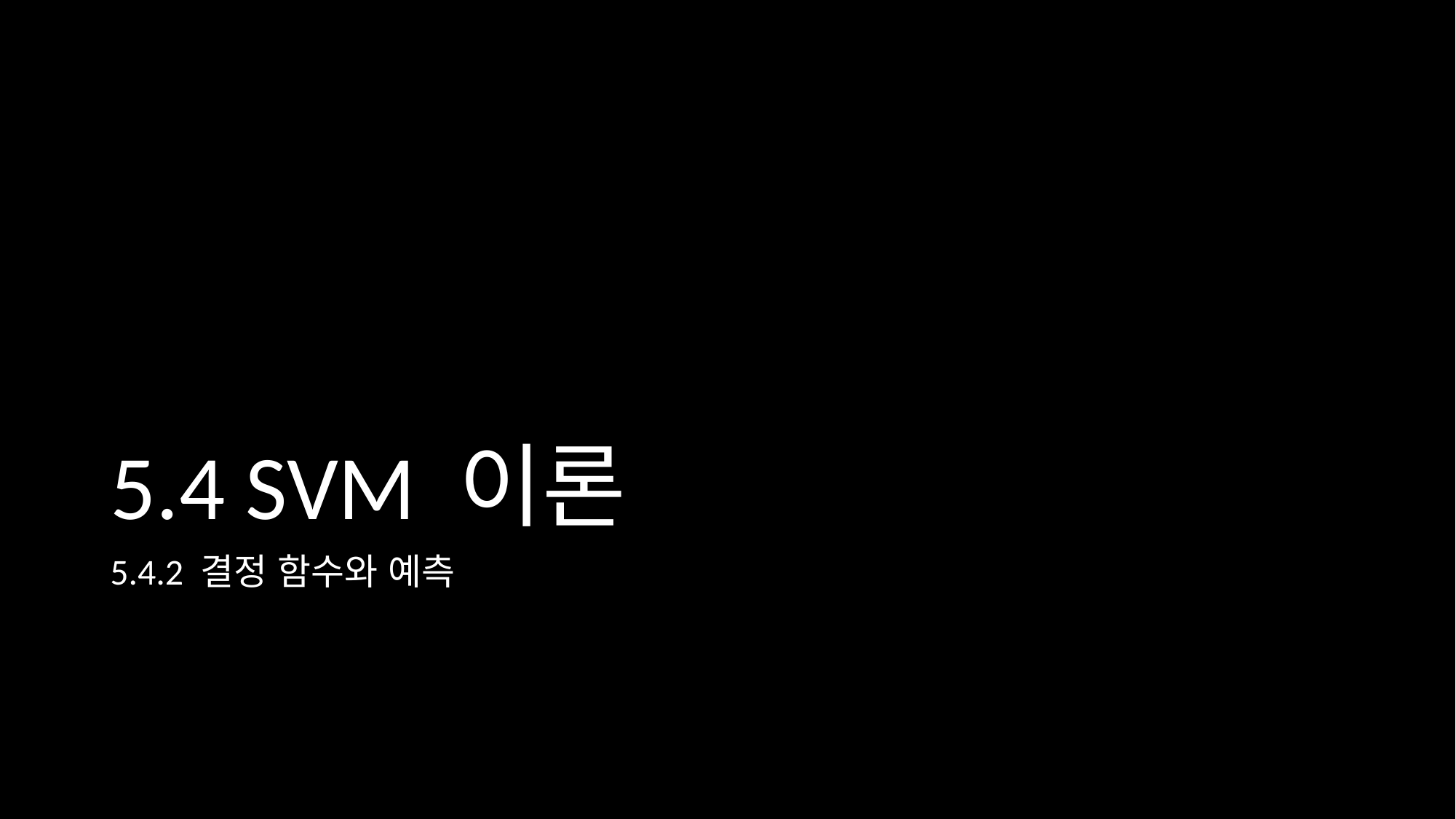

# 5.4 SVM 이론
5.4.2 결정 함수와 예측